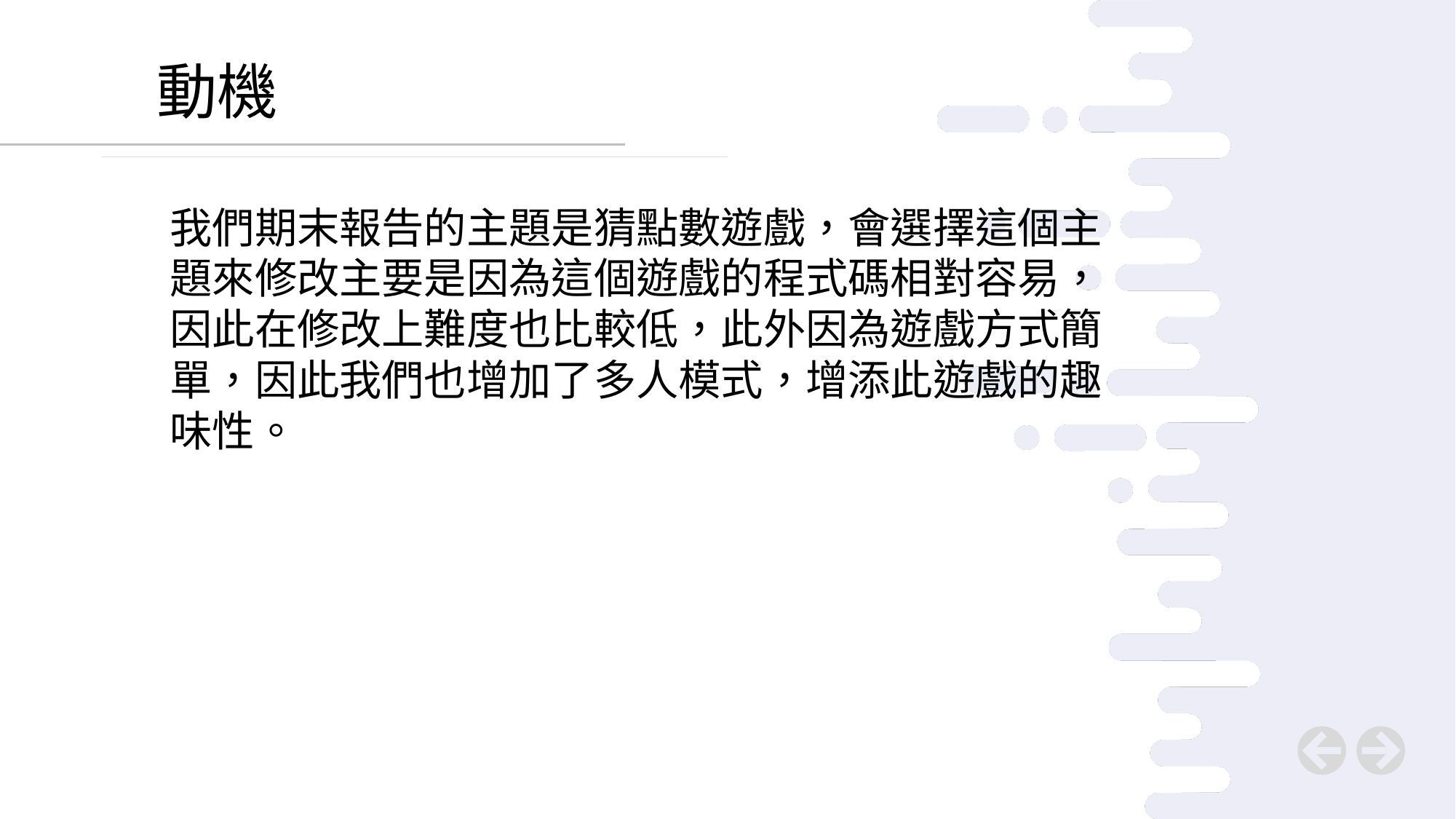

動機
我們期末報告的主題是猜點數遊戲，會選擇這個主題來修改主要是因為這個遊戲的程式碼相對容易，因此在修改上難度也比較低，此外因為遊戲方式簡單，因此我們也增加了多人模式，增添此遊戲的趣味性。